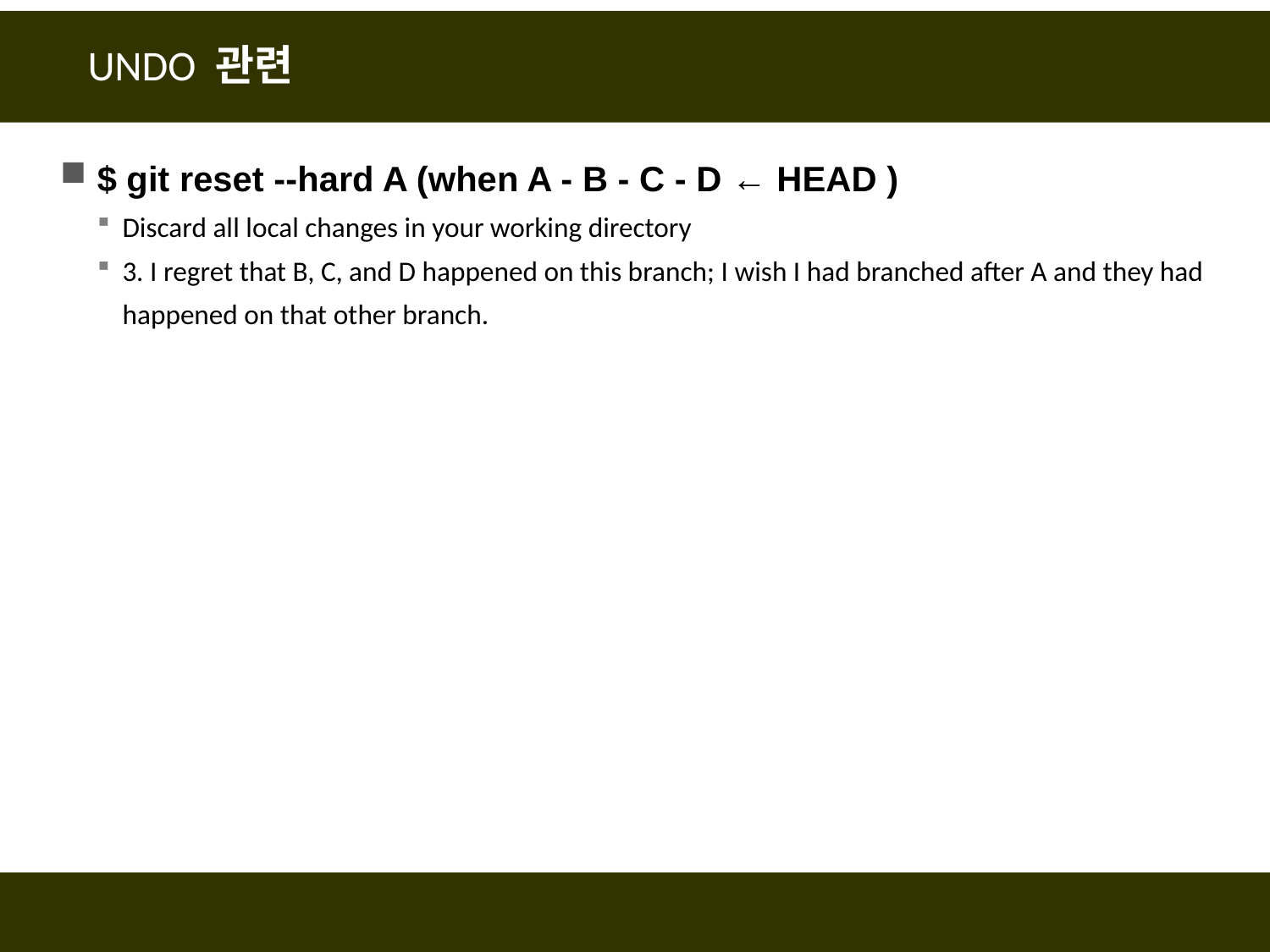

# UNDO 관련
$ git reset --hard A (when A - B - C - D ← HEAD )
Discard all local changes in your working directory
3. I regret that B, C, and D happened on this branch; I wish I had branched after A and they had happened on that other branch.